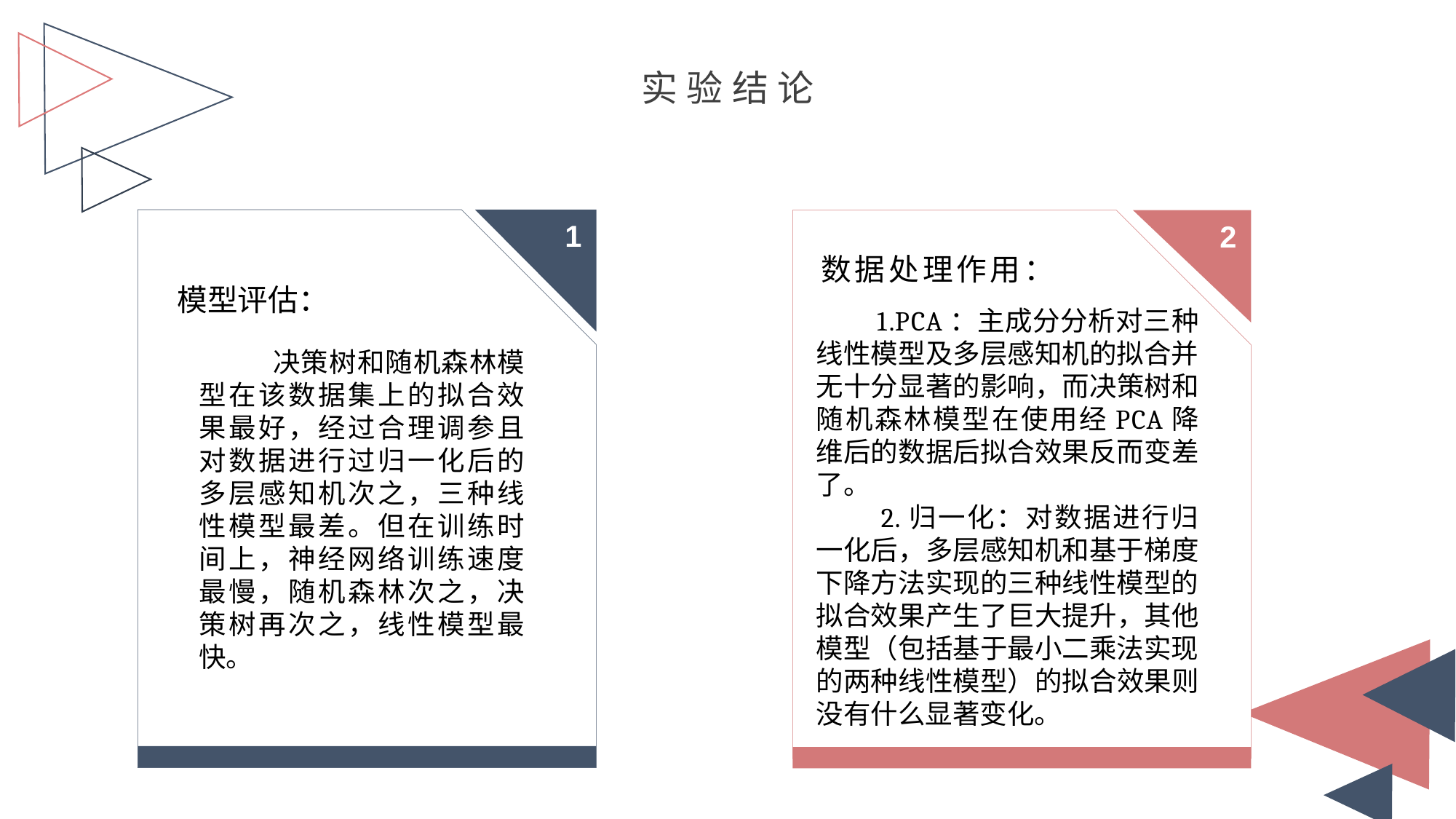

实验结论

1

2

数据处理作用：
模型评估：
    1.PCA：主成分分析对三种线性模型及多层感知机的拟合并无十分显著的影响，而决策树和随机森林模型在使用经PCA降维后的数据后拟合效果反而变差了。
    2.归一化：对数据进行归一化后，多层感知机和基于梯度下降方法实现的三种线性模型的拟合效果产生了巨大提升，其他模型（包括基于最小二乘法实现的两种线性模型）的拟合效果则没有什么显著变化。
     决策树和随机森林模型在该数据集上的拟合效果最好，经过合理调参且对数据进行过归一化后的多层感知机次之，三种线性模型最差。但在训练时间上，神经网络训练速度最慢，随机森林次之，决策树再次之，线性模型最快。